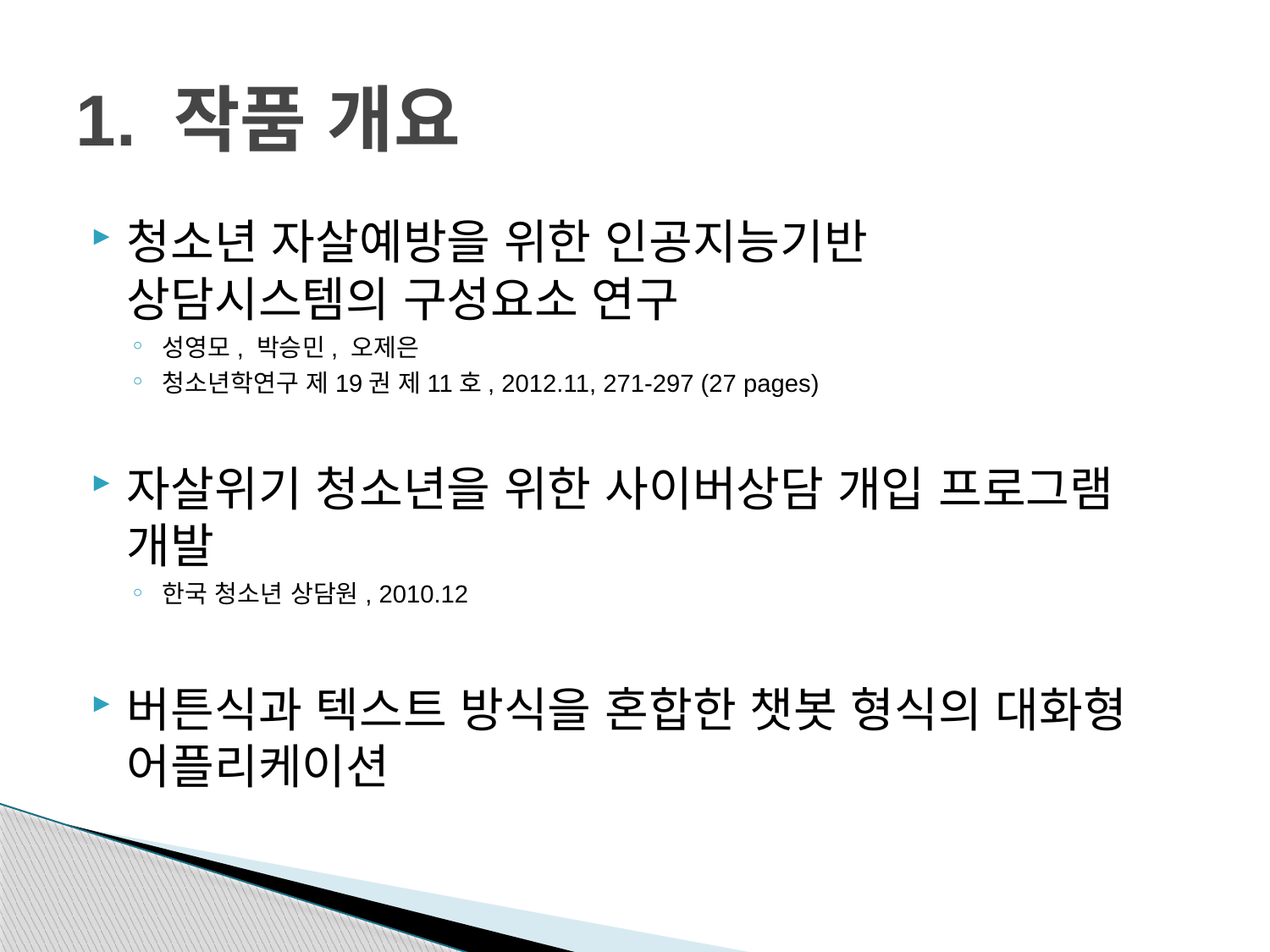

# 1. 작품 개요
청소년 자살예방을 위한 인공지능기반
상담시스템의 구성요소 연구
성영모, 박승민, 오제은
청소년학연구 제19권 제11호, 2012.11, 271-297 (27 pages)

자살위기 청소년을 위한 사이버상담 개입 프로그램 개발
한국 청소년 상담원, 2010.12

버튼식과 텍스트 방식을 혼합한 챗봇 형식의 대화형 어플리케이션